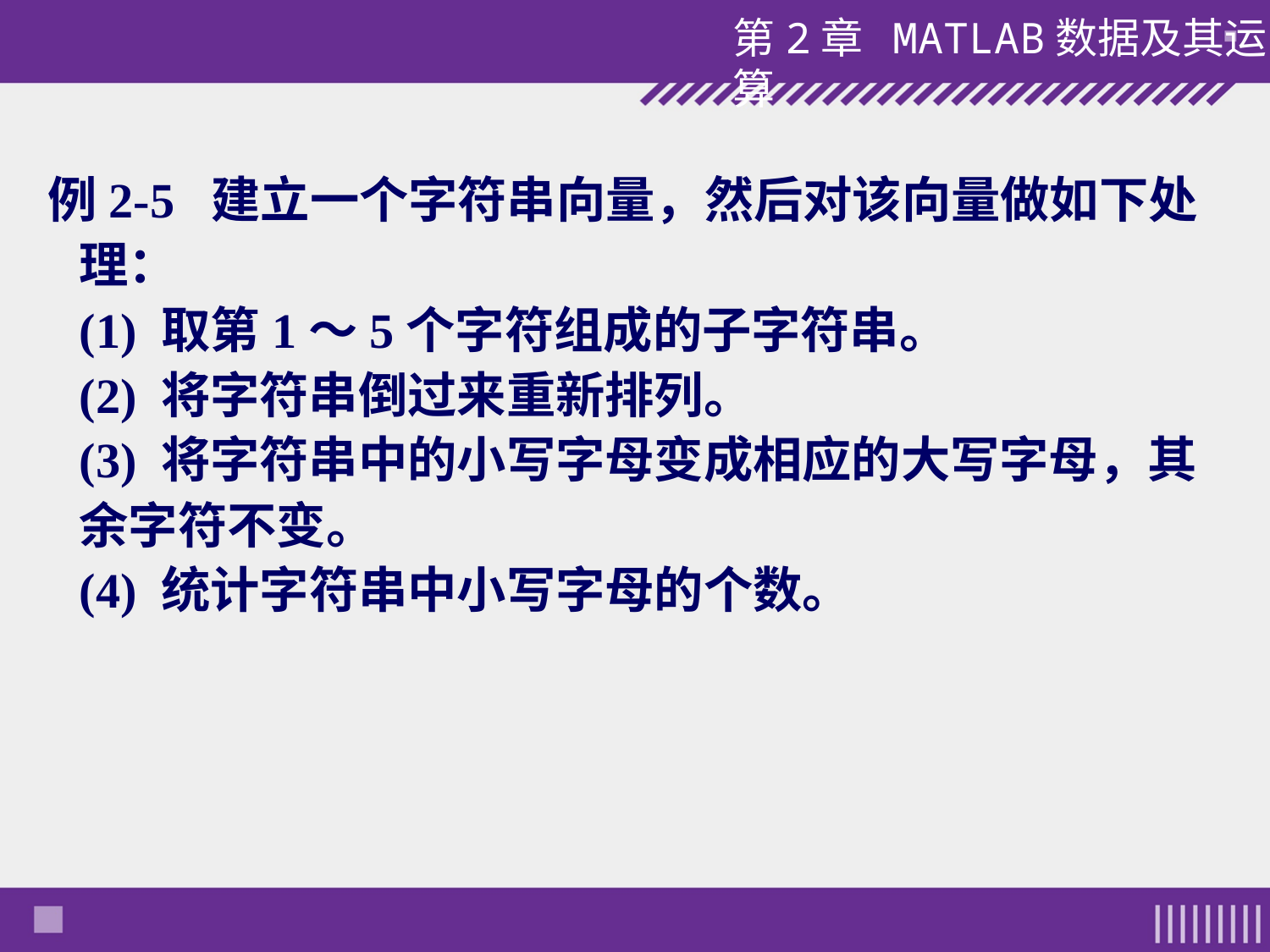

例2-5  建立一个字符串向量，然后对该向量做如下处理：
(1) 取第1～5个字符组成的子字符串。
(2) 将字符串倒过来重新排列。
(3) 将字符串中的小写字母变成相应的大写字母，其余字符不变。
(4) 统计字符串中小写字母的个数。